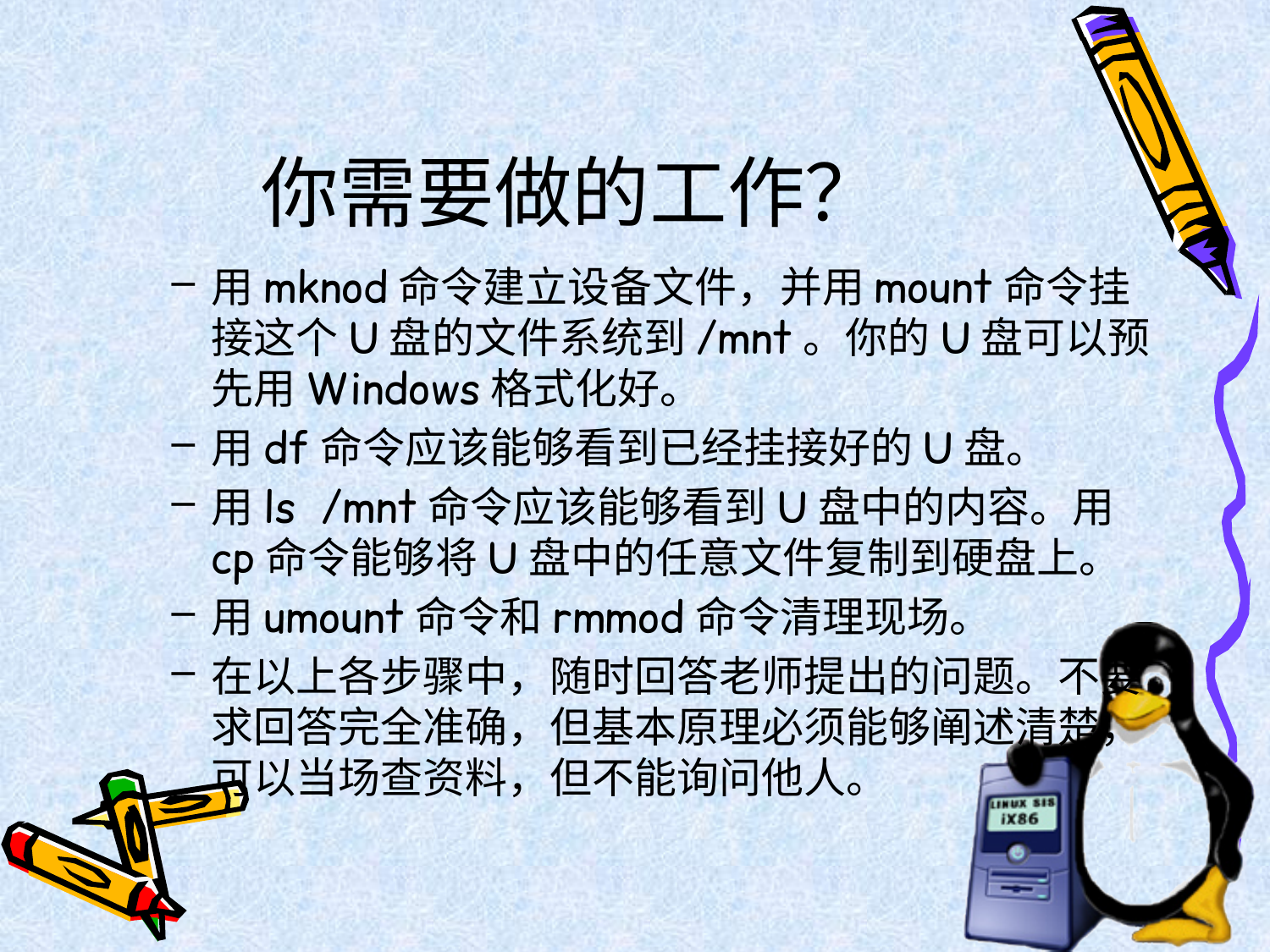

# 你需要做的工作？
用mknod命令建立设备文件，并用mount命令挂接这个U盘的文件系统到/mnt。你的U盘可以预先用Windows格式化好。
用df命令应该能够看到已经挂接好的U盘。
用ls  /mnt命令应该能够看到U盘中的内容。用cp命令能够将U盘中的任意文件复制到硬盘上。
用umount命令和rmmod命令清理现场。
在以上各步骤中，随时回答老师提出的问题。不要求回答完全准确，但基本原理必须能够阐述清楚，可以当场查资料，但不能询问他人。